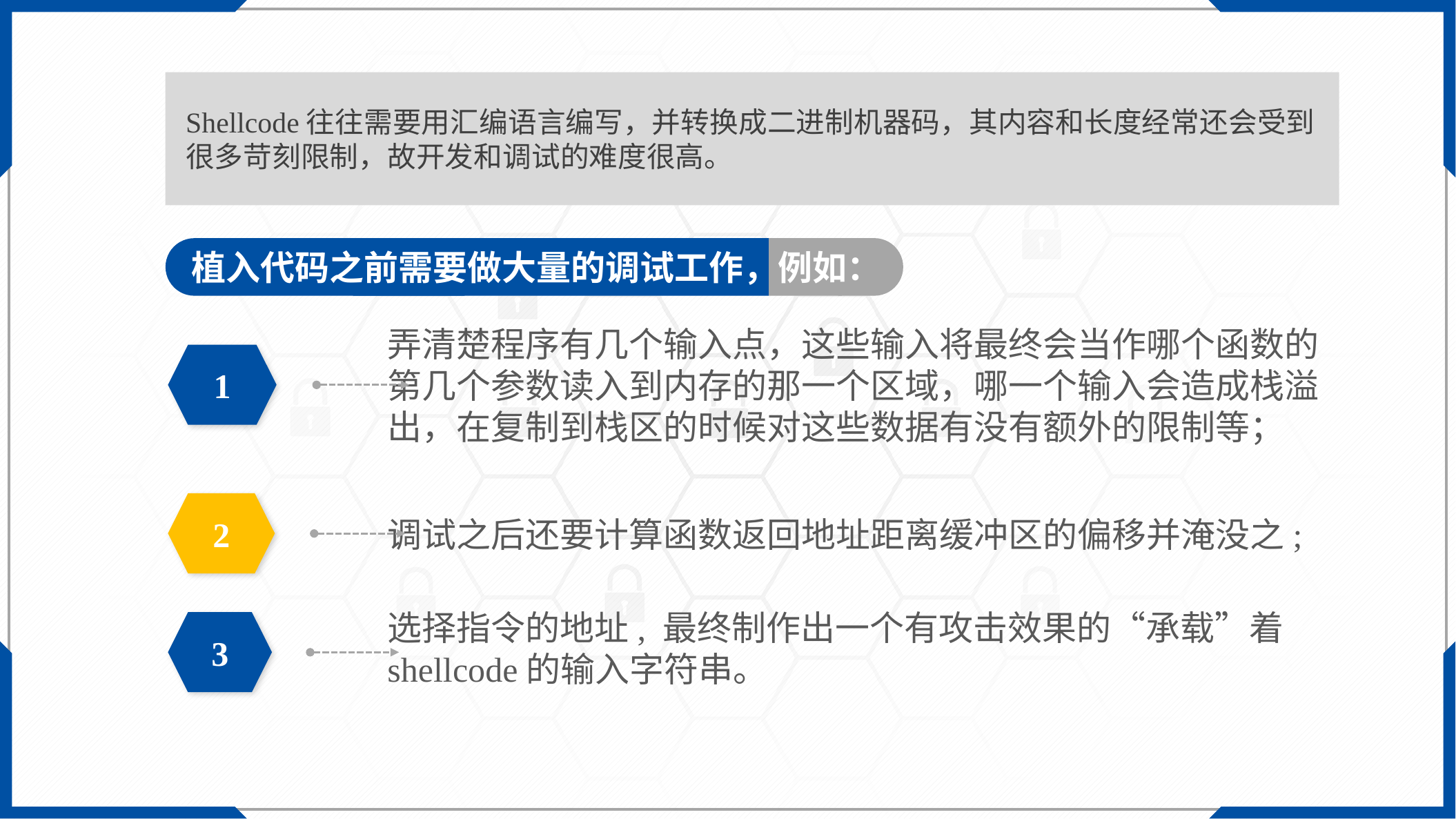

Shellcode往往需要用汇编语言编写，并转换成二进制机器码，其内容和长度经常还会受到很多苛刻限制，故开发和调试的难度很高。

植入代码之前需要做大量的调试工作，例如：
弄清楚程序有几个输入点，这些输入将最终会当作哪个函数的第几个参数读入到内存的那一个区域，哪一个输入会造成栈溢出，在复制到栈区的时候对这些数据有没有额外的限制等；
1
2
调试之后还要计算函数返回地址距离缓冲区的偏移并淹没之;
选择指令的地址, 最终制作出一个有攻击效果的“承载”着shellcode的输入字符串。
3